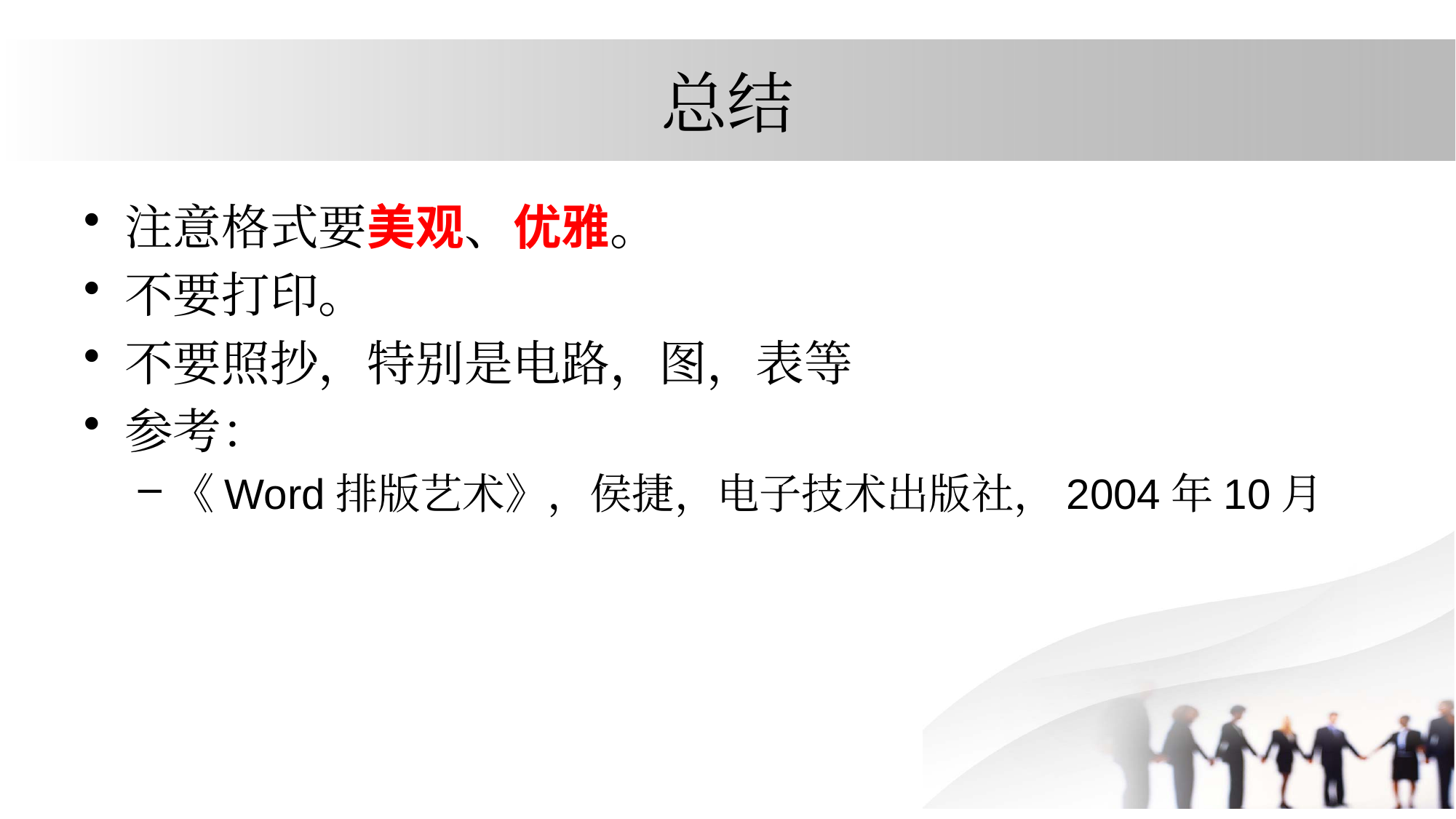

# 总结
注意格式要美观、优雅。
不要打印。
不要照抄，特别是电路，图，表等
参考：
《Word排版艺术》，侯捷，电子技术出版社，2004年10月